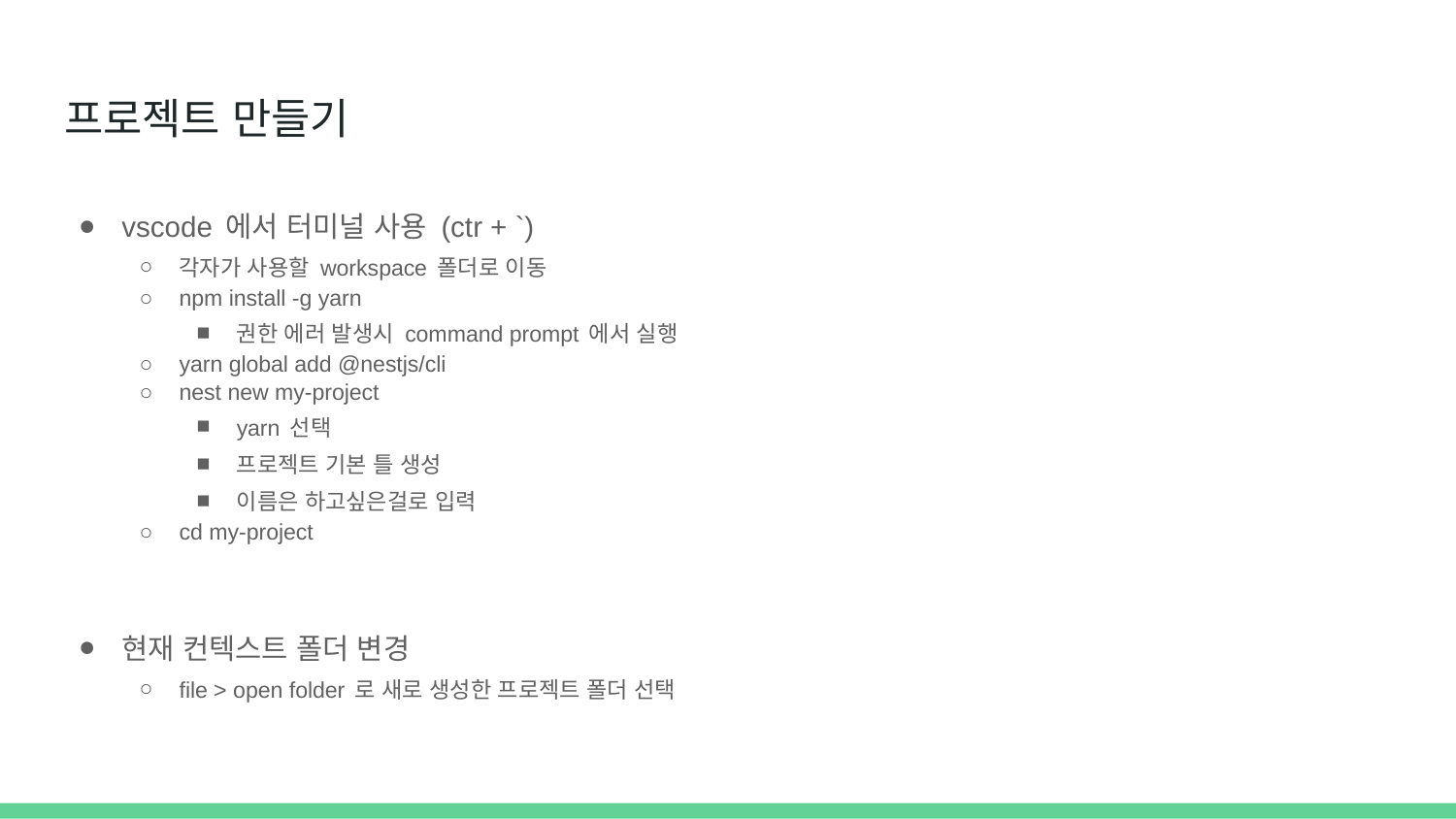

# 프로젝트 만들기
vscode 에서 터미널 사용 (ctr + `)
각자가 사용할 workspace 폴더로 이동
npm install -g yarn
권한 에러 발생시 command prompt 에서 실행
yarn global add @nestjs/cli
nest new my-project
yarn 선택
프로젝트 기본 틀 생성
이름은 하고싶은걸로 입력
cd my-project

현재 컨텍스트 폴더 변경
file > open folder 로 새로 생성한 프로젝트 폴더 선택